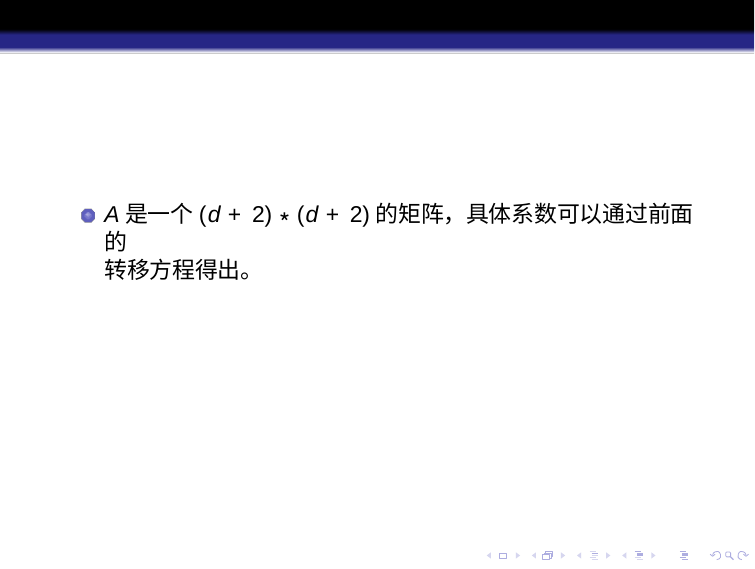

A是一个(d + 2) ∗ (d + 2)的矩阵，具体系数可以通过前面的
转移方程得出。